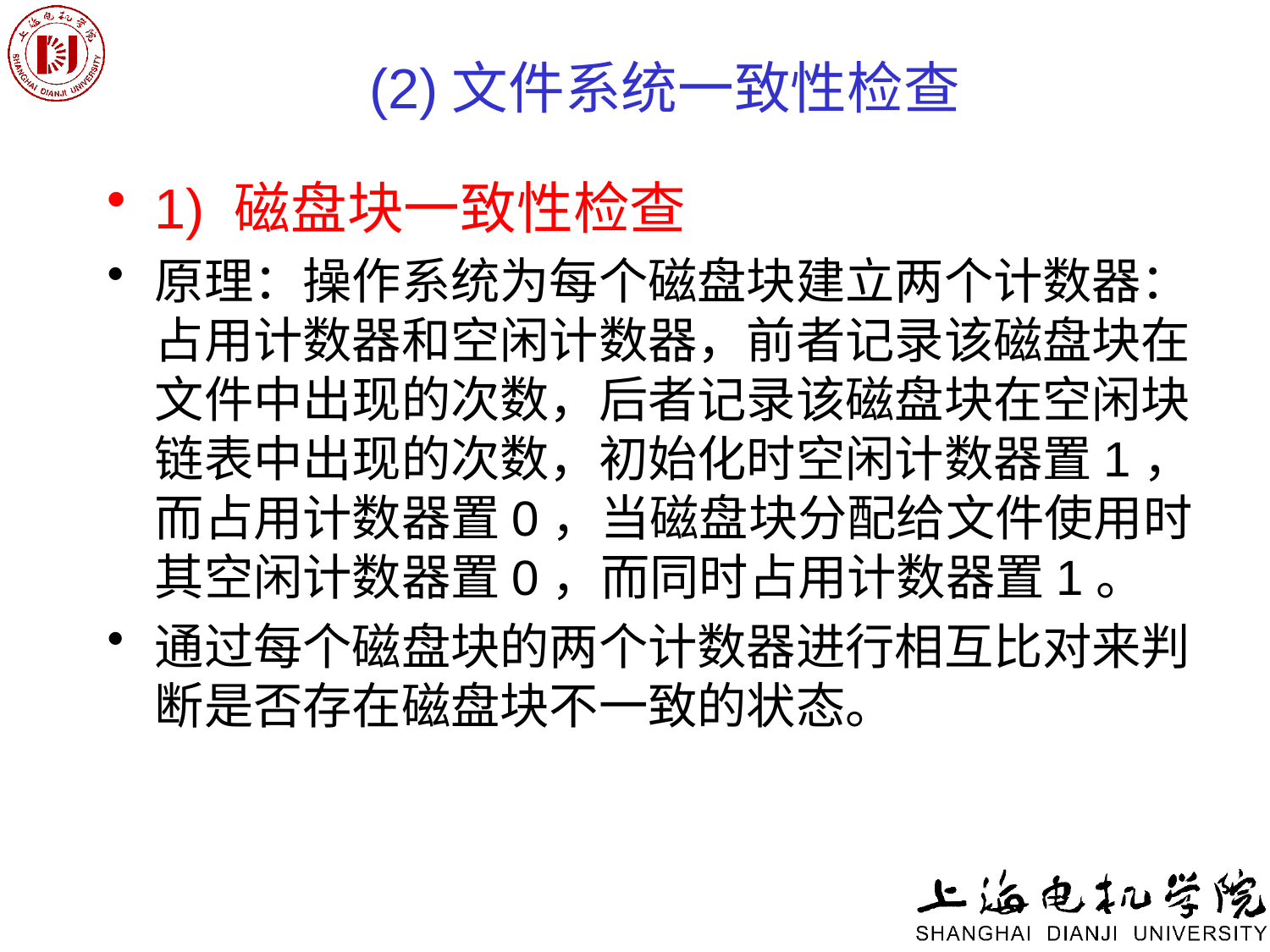

# (2)文件系统一致性检查
1) 磁盘块一致性检查
原理：操作系统为每个磁盘块建立两个计数器：占用计数器和空闲计数器，前者记录该磁盘块在文件中出现的次数，后者记录该磁盘块在空闲块链表中出现的次数，初始化时空闲计数器置1，而占用计数器置0，当磁盘块分配给文件使用时其空闲计数器置0，而同时占用计数器置1。
通过每个磁盘块的两个计数器进行相互比对来判断是否存在磁盘块不一致的状态。